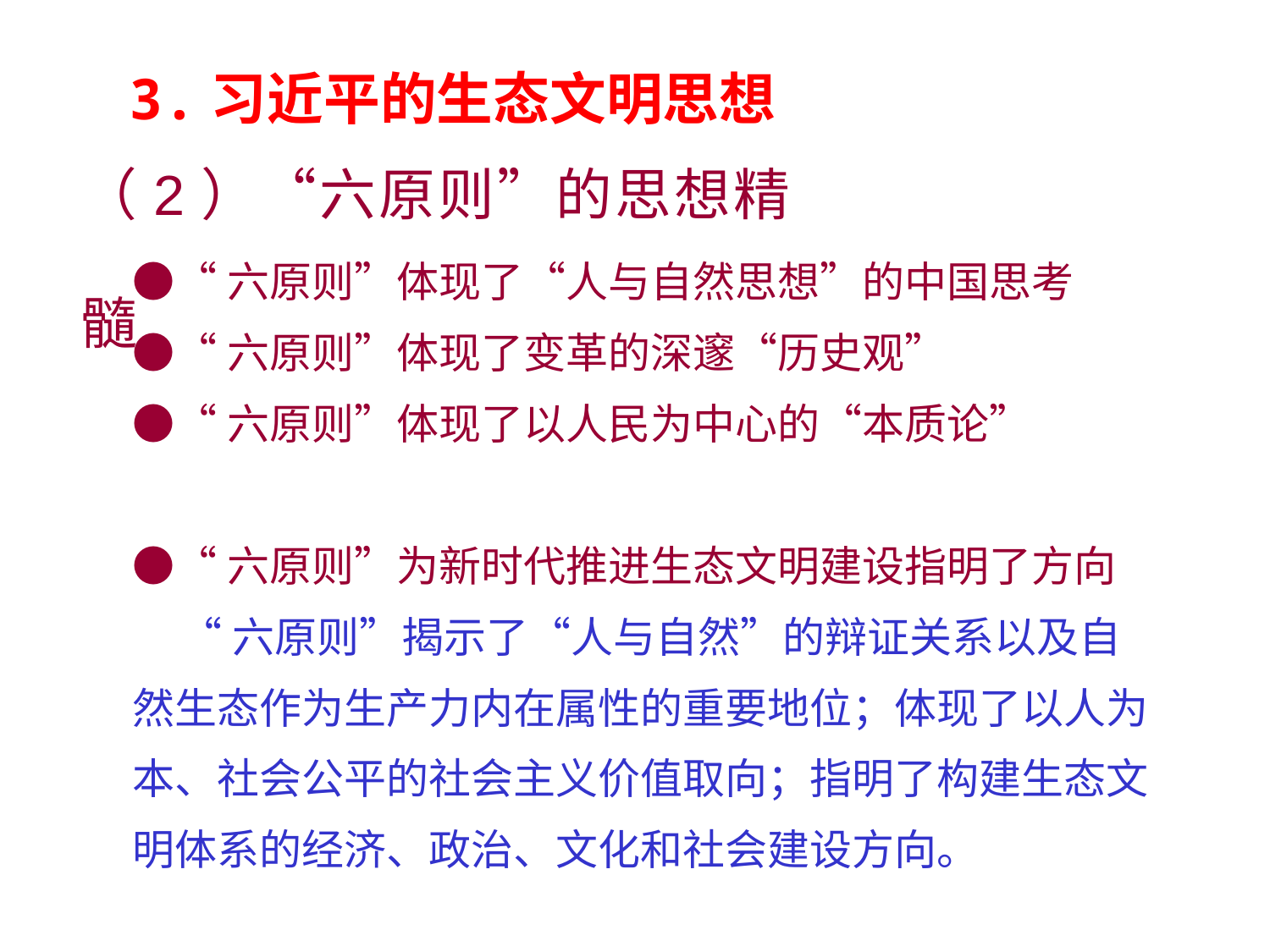

3.习近平的生态文明思想
（2）“六原则”的思想精髓
●“六原则”体现了“人与自然思想”的中国思考
●“六原则”体现了变革的深邃“历史观”
●“六原则”体现了以人民为中心的“本质论”
●“六原则”为新时代推进生态文明建设指明了方向
     “六原则”揭示了“人与自然”的辩证关系以及自然生态作为生产力内在属性的重要地位；体现了以人为本、社会公平的社会主义价值取向；指明了构建生态文明体系的经济、政治、文化和社会建设方向。